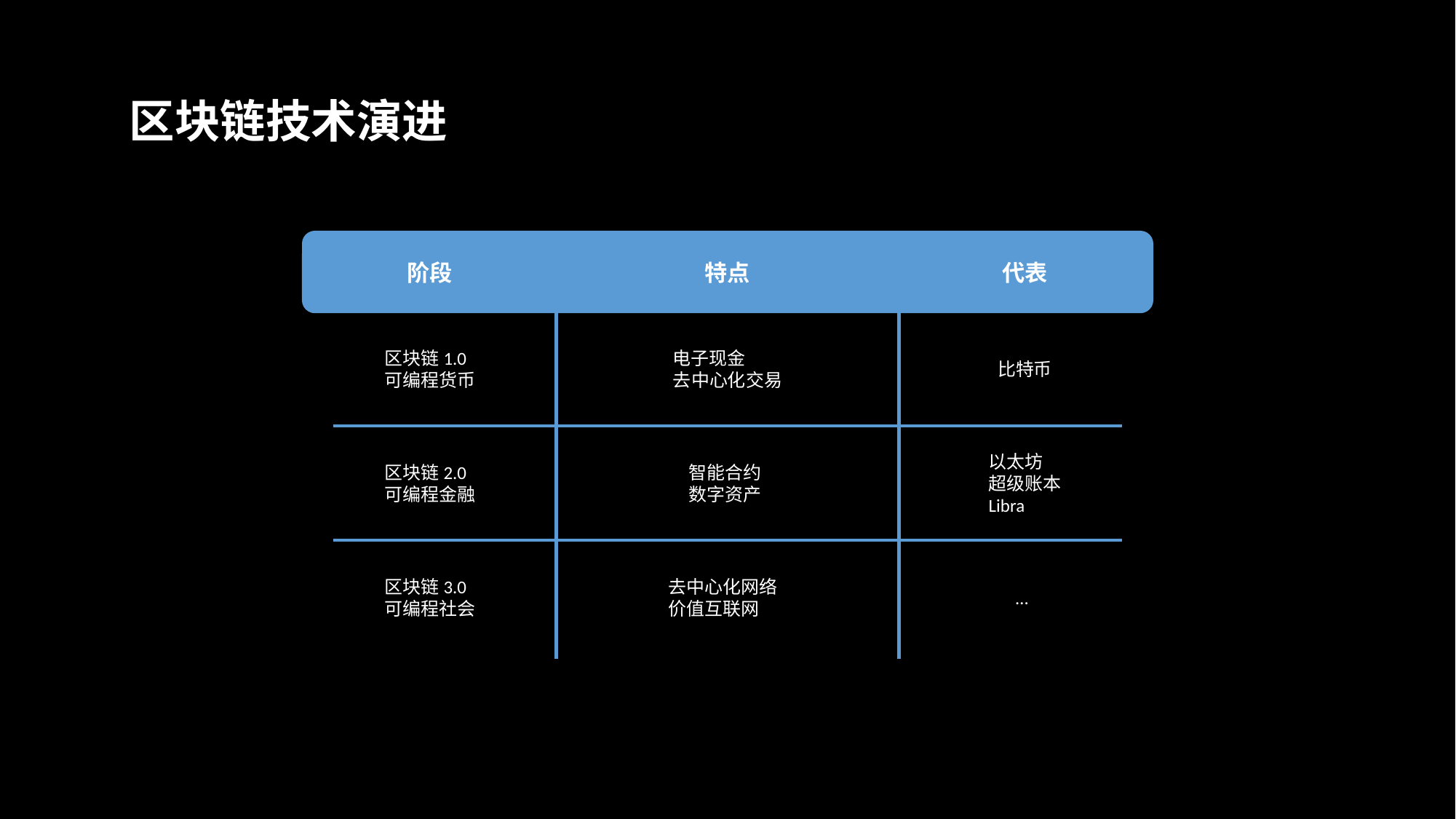

区块链技术演进

阶段
特点
代表
区块链1.0
可编程货币
电子现金
去中心化交易
比特币

以太坊
超级账本
Libra
区块链2.0
可编程金融
智能合约
数字资产

区块链3.0
可编程社会
去中心化网络
价值互联网
…